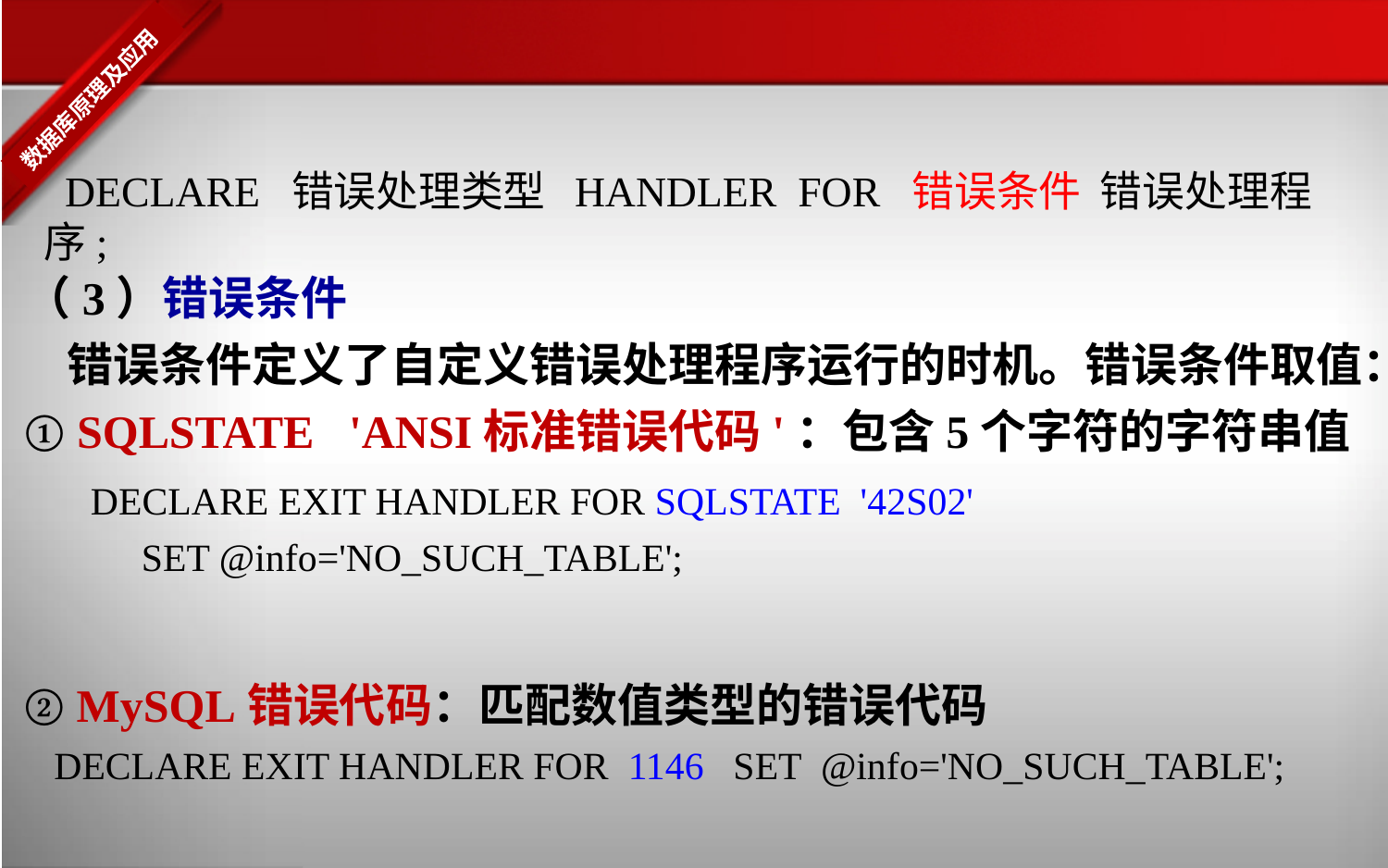

DECLARE  错误处理类型  HANDLER  FOR  错误条件  错误处理程序;
（3）错误条件
   错误条件定义了自定义错误处理程序运行的时机。错误条件取值：
① SQLSTATE   'ANSI标准错误代码'：包含5个字符的字符串值
      DECLARE EXIT HANDLER FOR SQLSTATE  '42S02'
            SET @info='NO_SUCH_TABLE';
② MySQL错误代码：匹配数值类型的错误代码
   DECLARE EXIT HANDLER FOR  1146   SET  @info='NO_SUCH_TABLE';